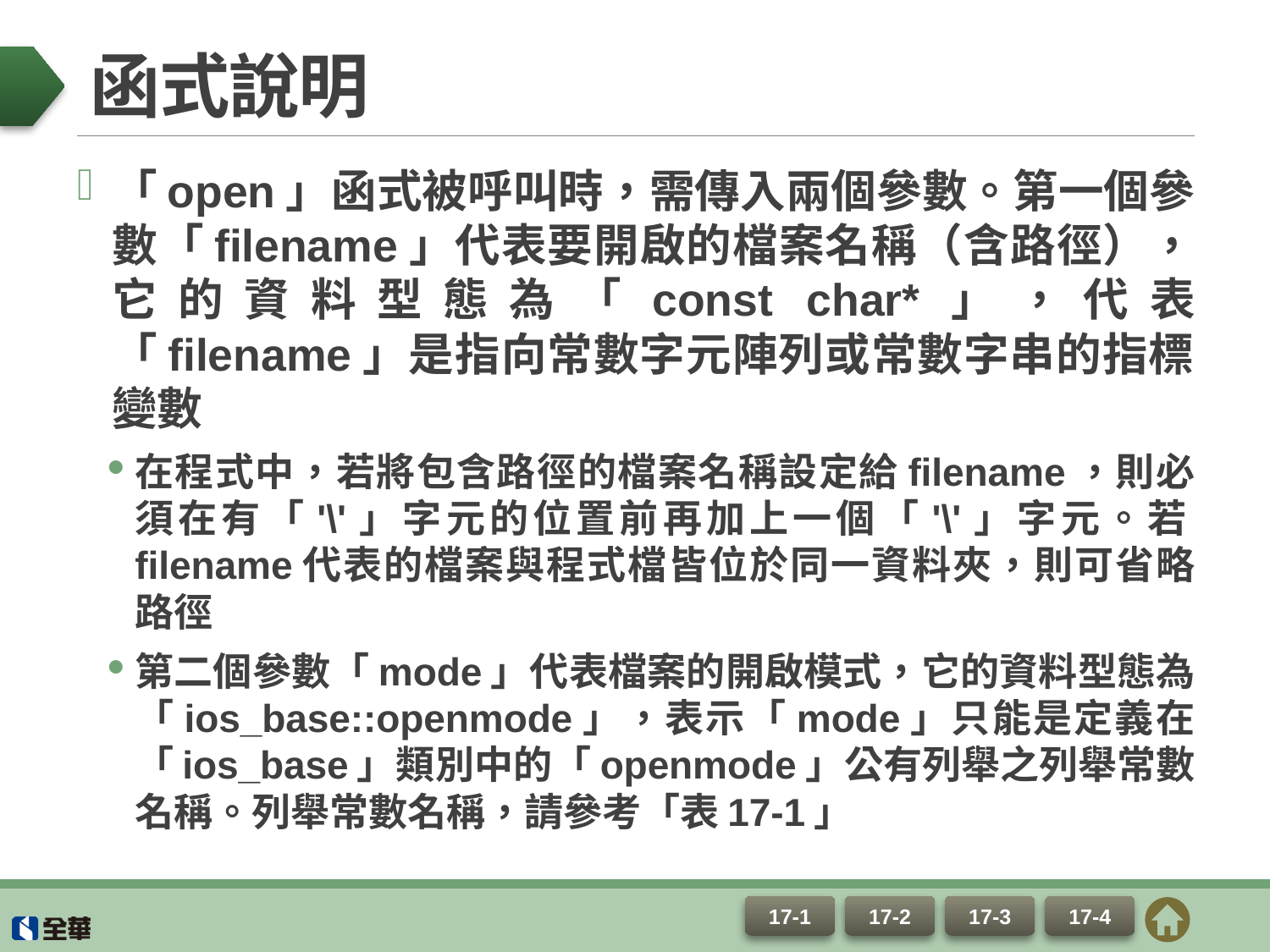

# 函式說明
「open」函式被呼叫時，需傳入兩個參數。第一個參數「filename」代表要開啟的檔案名稱（含路徑），它的資料型態為「const char*」，代表「filename」是指向常數字元陣列或常數字串的指標變數
在程式中，若將包含路徑的檔案名稱設定給filename，則必須在有「'\'」字元的位置前再加上一個「'\'」字元。若filename代表的檔案與程式檔皆位於同一資料夾，則可省略路徑
第二個參數「mode」代表檔案的開啟模式，它的資料型態為「ios_base::openmode」，表示「mode」只能是定義在「ios_base」類別中的「openmode」公有列舉之列舉常數名稱。列舉常數名稱，請參考「表17-1」